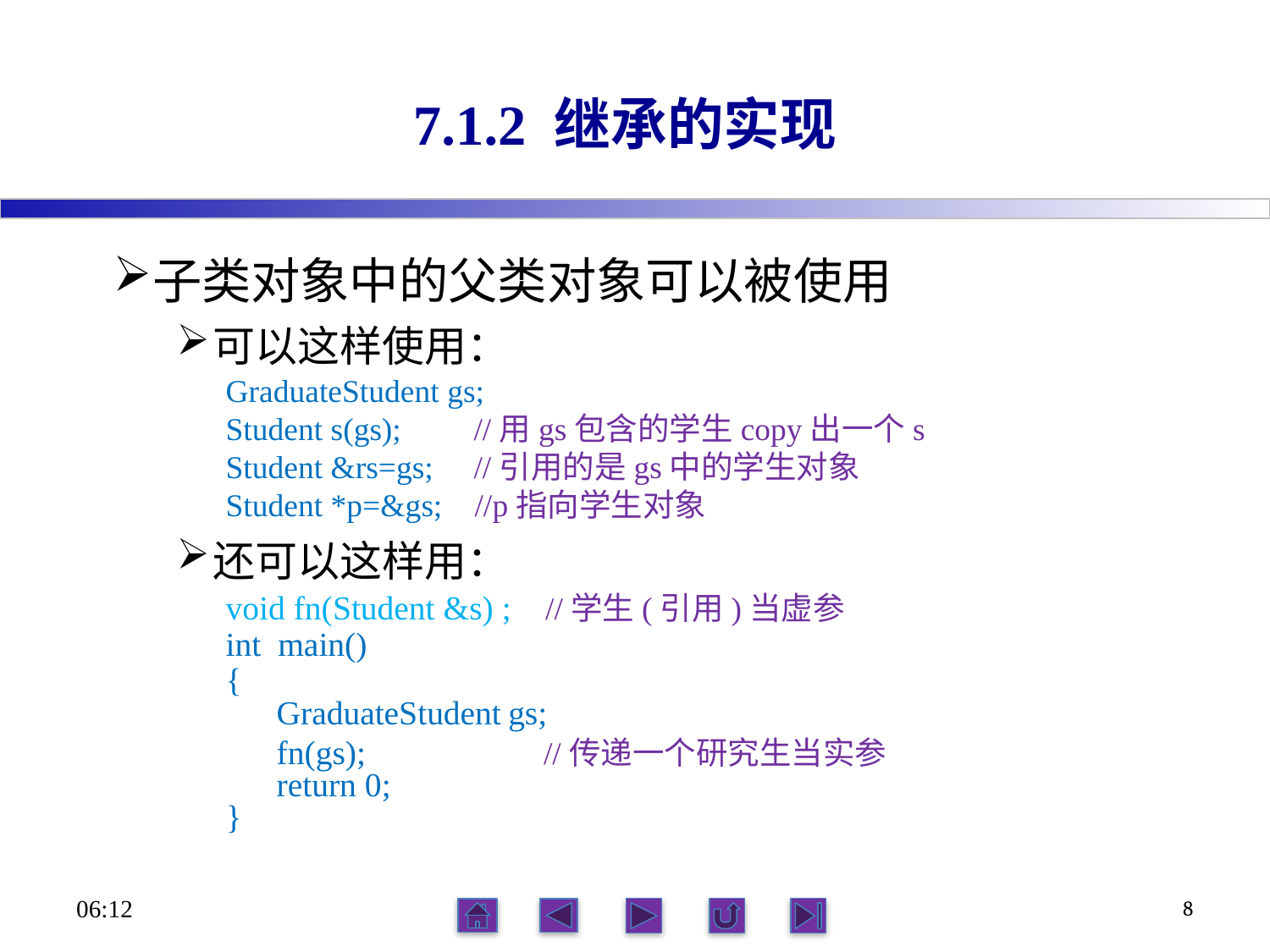

# 7.1.2 继承的实现
子类对象中的父类对象可以被使用
可以这样使用：
GraduateStudent gs;
Student s(gs);         //用gs包含的学生copy出一个s
Student &rs=gs;     //引用的是gs中的学生对象
Student *p=&gs;    //p指向学生对象
还可以这样用：
void fn(Student &s) ;    //学生(引用)当虚参
int  main()
{
      GraduateStudent gs;
      fn(gs);                     //传递一个研究生当实参
      return 0;
}
06:12
8